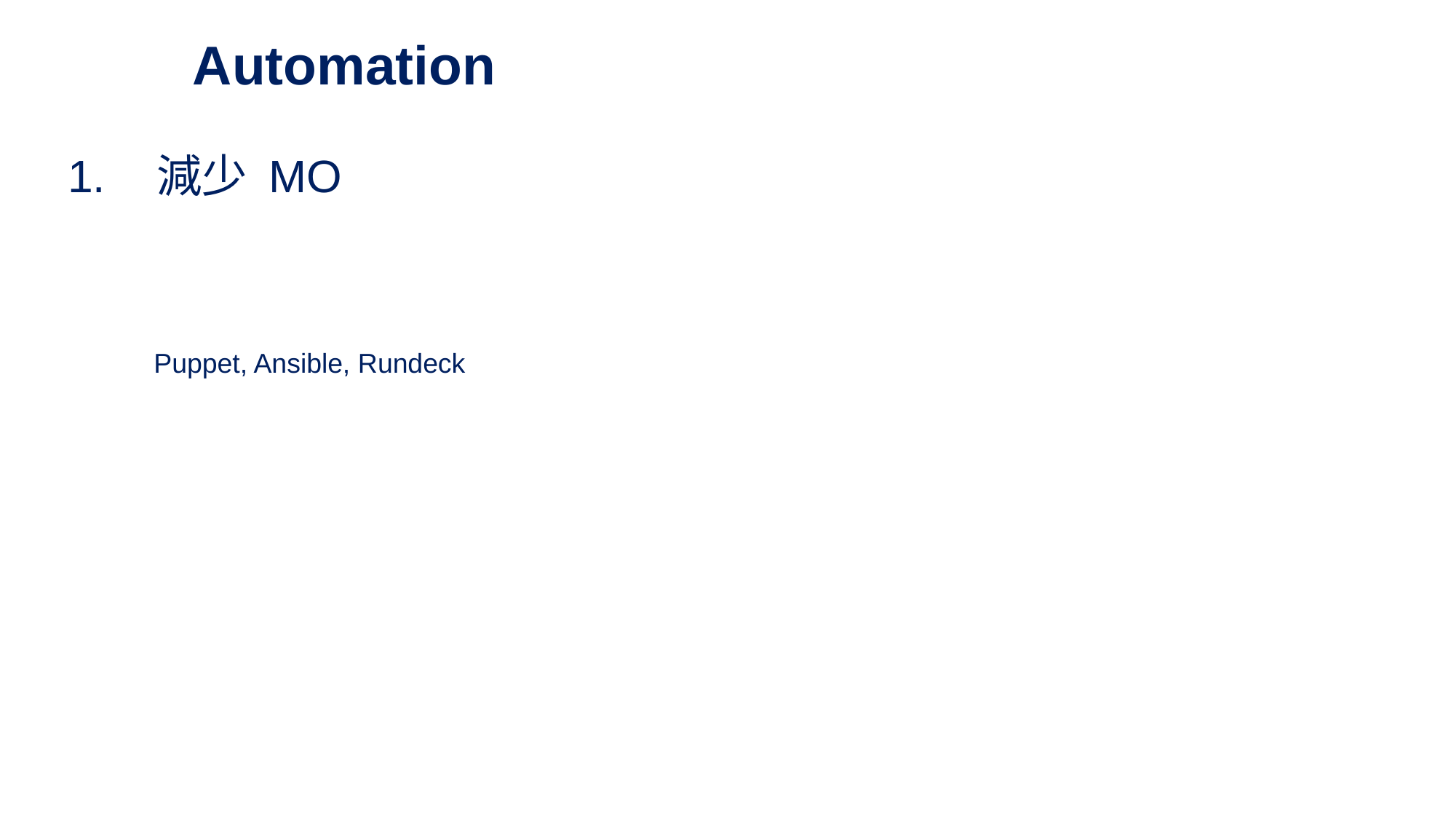

# Automation
減少 MO
Puppet, Ansible, Rundeck